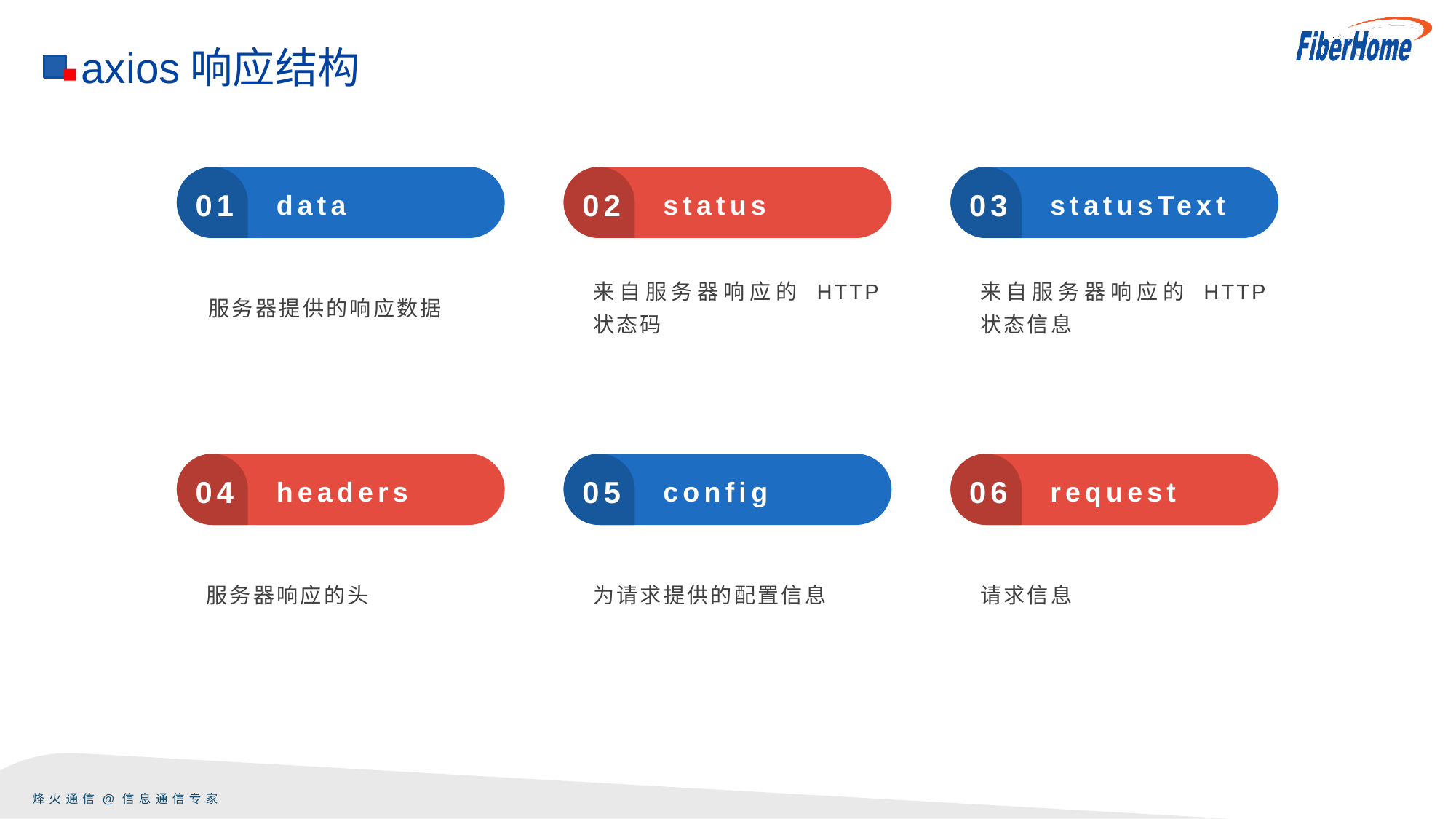

axios响应结构
data
status
statusText

01
02
03
服务器提供的响应数据
来自服务器响应的 HTTP 状态码
来自服务器响应的 HTTP 状态信息
headers
config
request

04
05
06
服务器响应的头
为请求提供的配置信息
请求信息